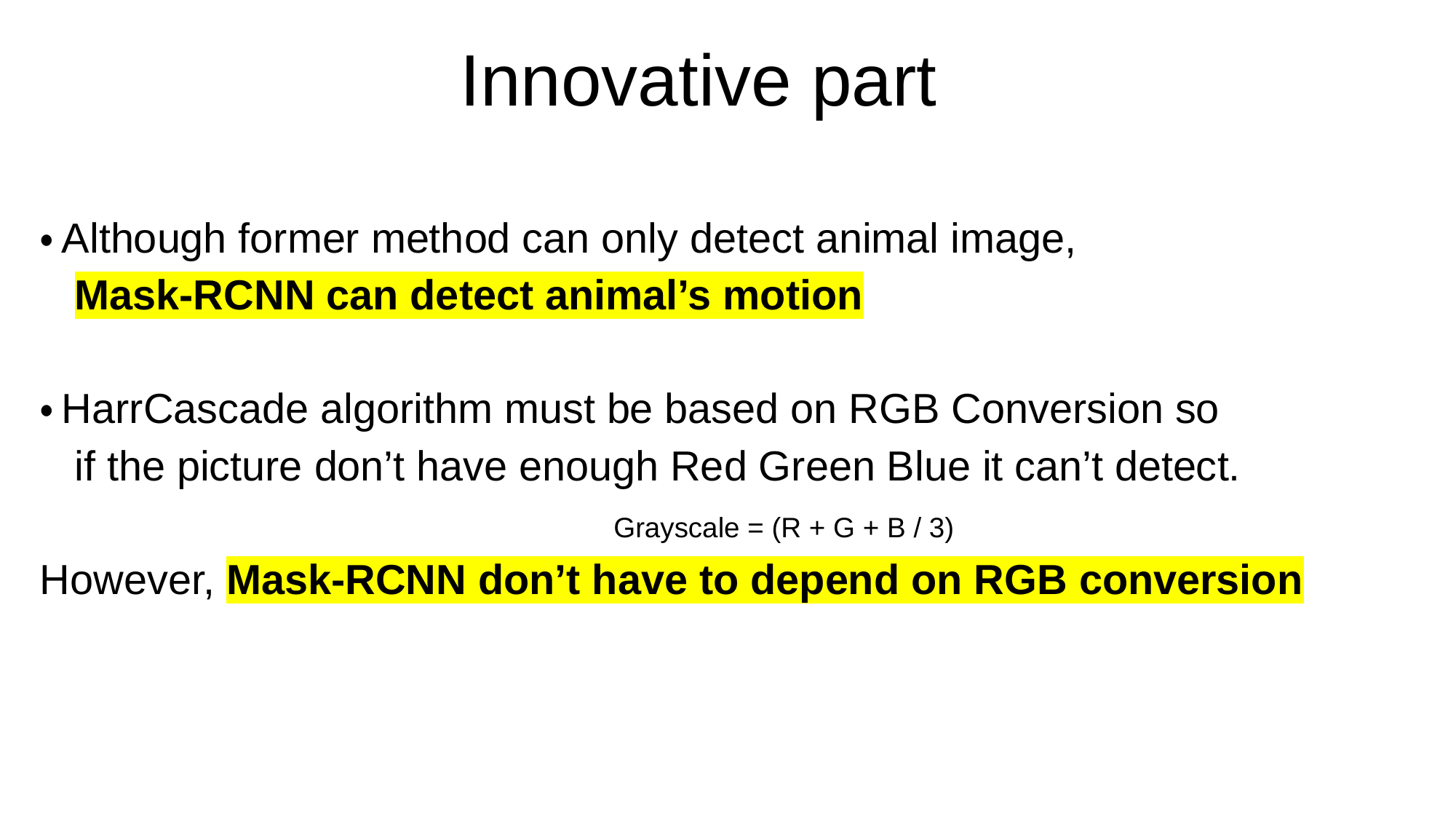

# Innovative part

・Although former method can only detect animal image,
   Mask-RCNN can detect animal’s motion

・HarrCascade algorithm must be based on RGB Conversion so
   if the picture don’t have enough Red Green Blue it can’t detect.
	Grayscale = (R + G + B / 3)
However, Mask-RCNN don’t have to depend on RGB conversion